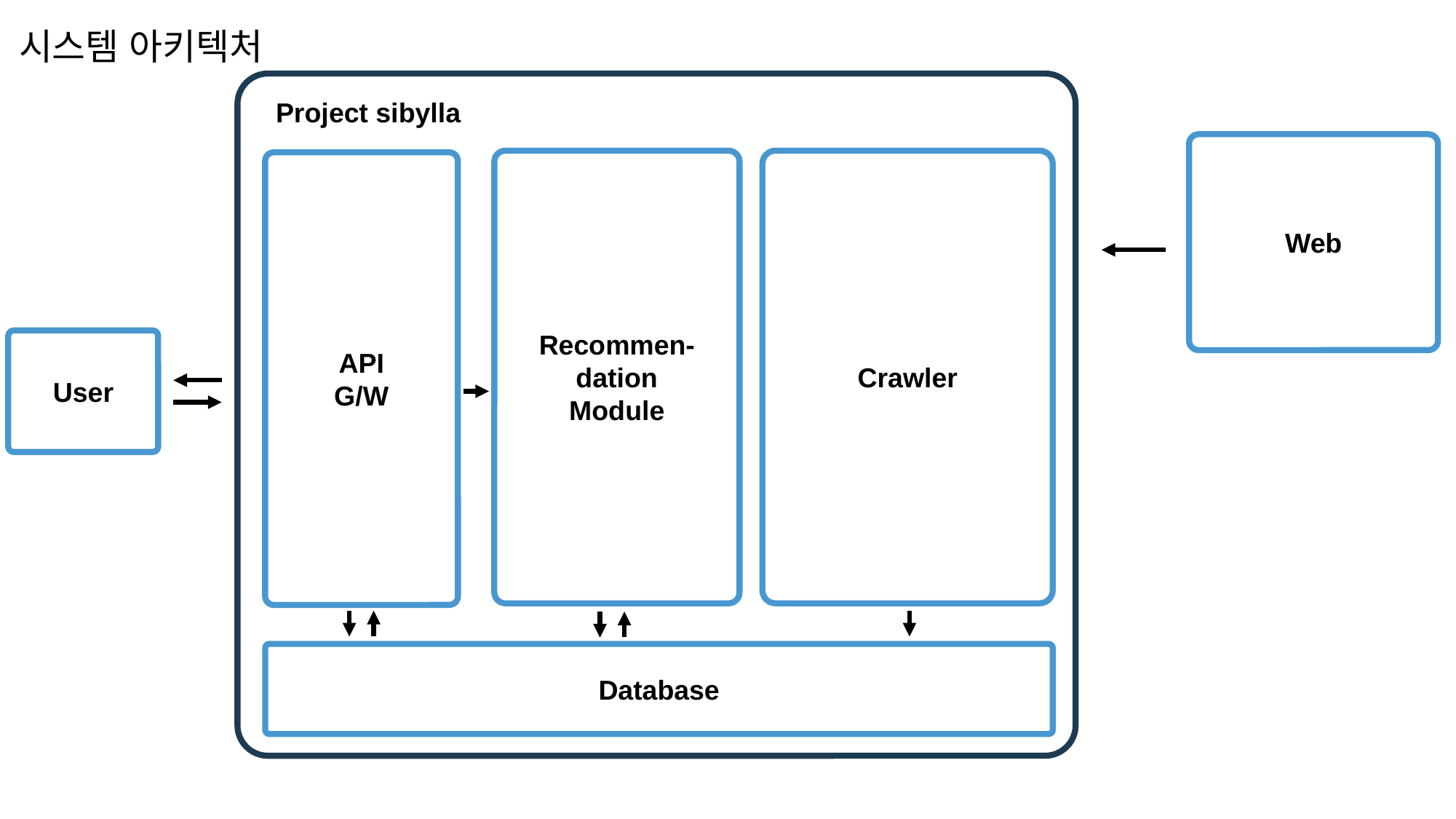

시스템 아키텍처

Project sibylla

Web

Crawler

Recommen-dation
Module

API
G/W

User

Database